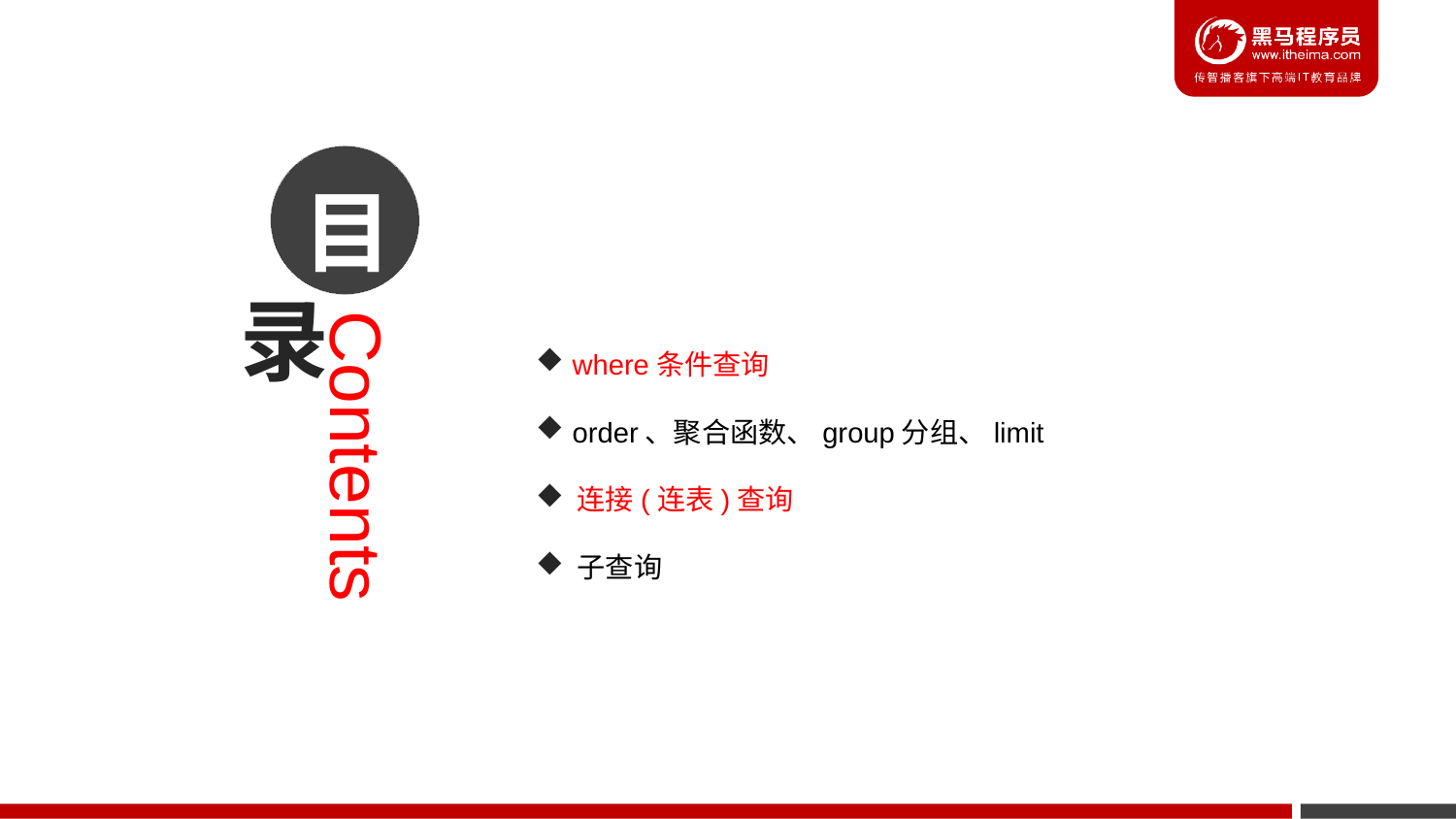

目
录
Contents
 where条件查询
 order、聚合函数、group分组、limit
 连接(连表)查询
 子查询